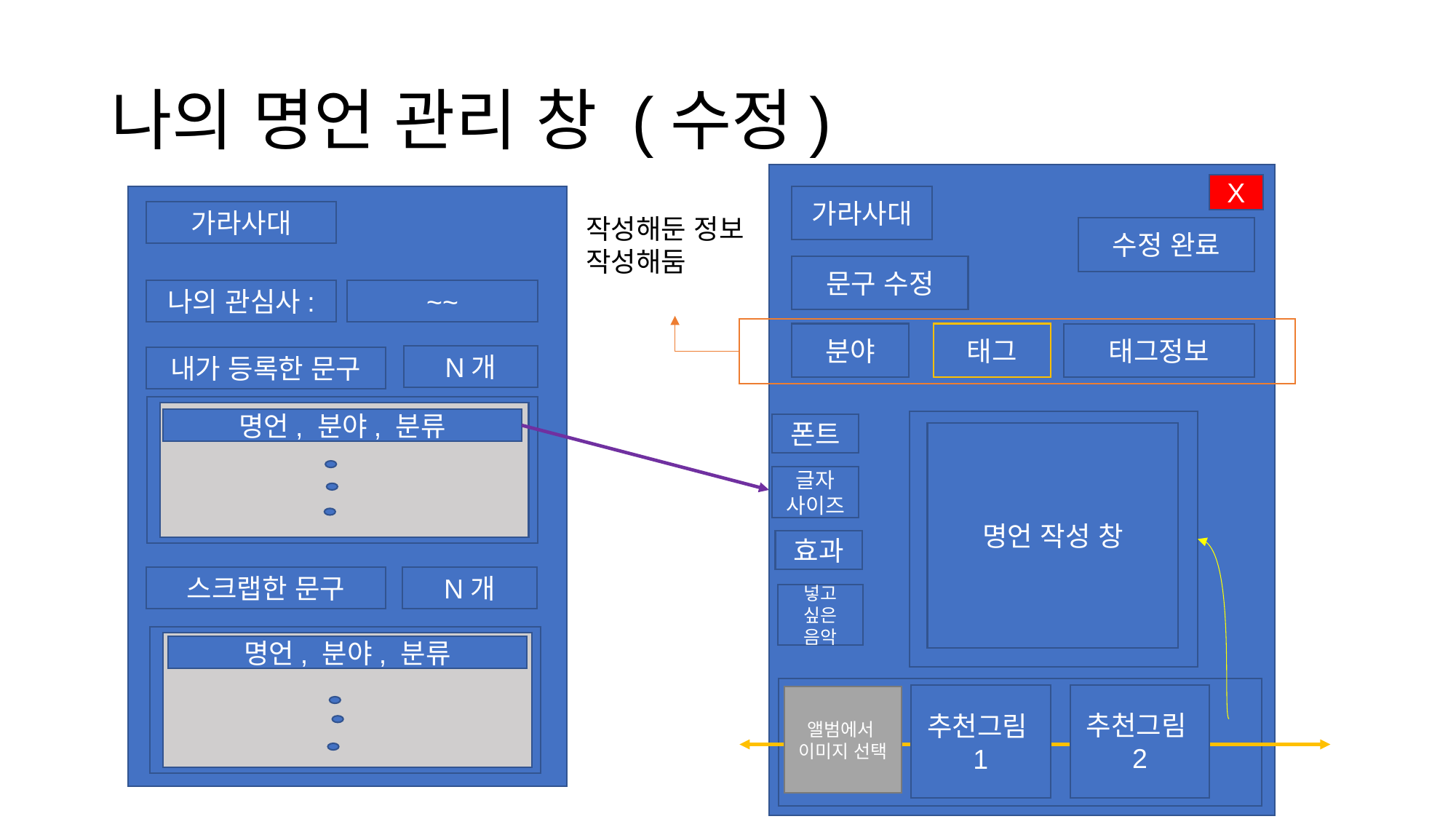

# 나의 명언 관리 창 (수정)

X
가라사대

가라사대
작성해둔 정보
작성해둠

수정 완료
문구 수정
나의 관심사:
~~

분야
태그
태그정보
N개
내가 등록한 문구

명언, 분야, 분류

폰트
명언 작성 창

글자 사이즈

효과
스크랩한 문구
N개
넣고 싶은 음악

명언, 분야, 분류

추천그림2
추천그림1
앨범에서
이미지 선택